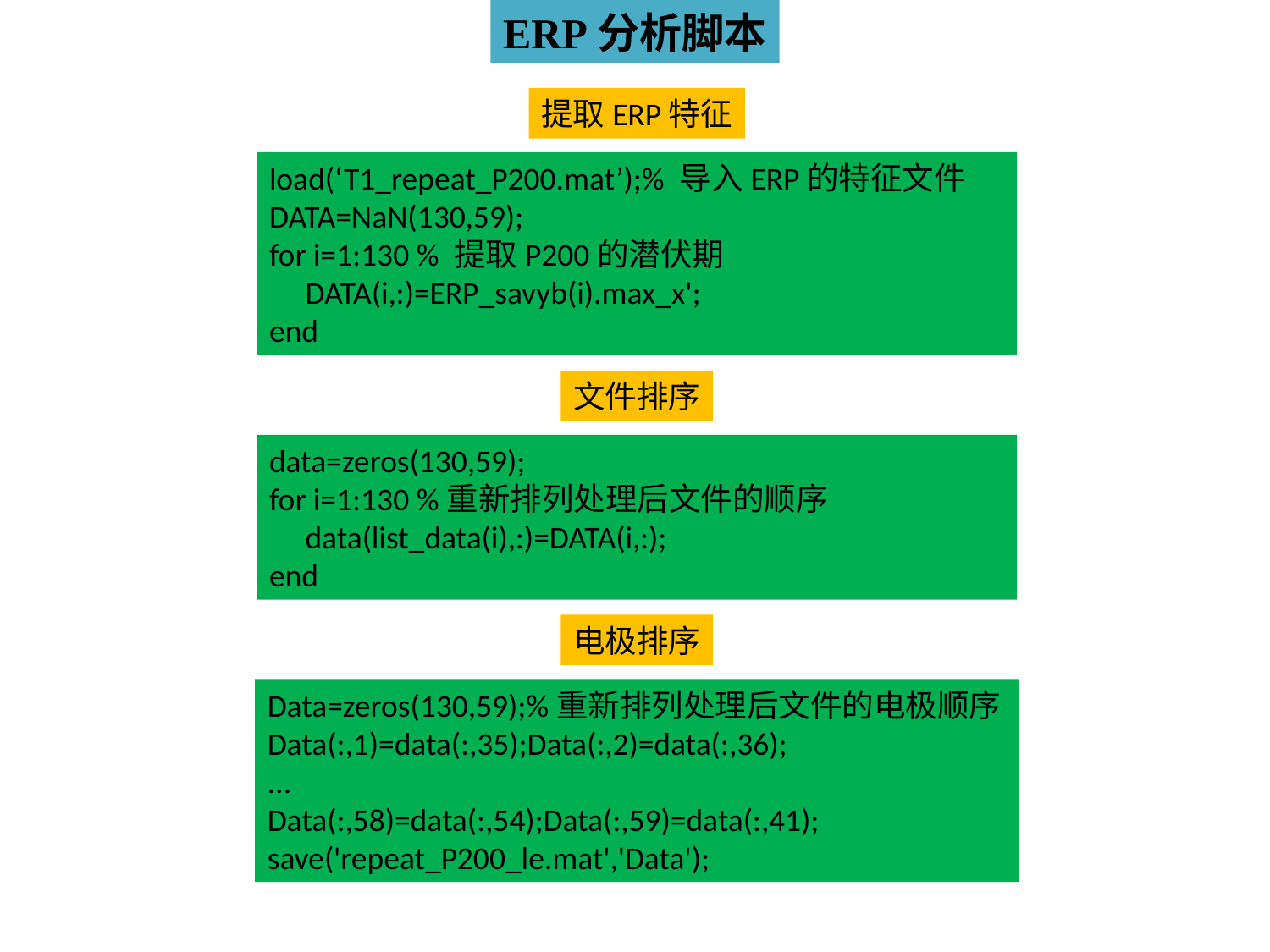

ERP分析脚本
提取ERP特征
load(‘T1_repeat_P200.mat’);% 导入ERP的特征文件
DATA=NaN(130,59);
for i=1:130 % 提取P200的潜伏期
     DATA(i,:)=ERP_savyb(i).max_x';
end
文件排序
data=zeros(130,59);
for i=1:130 %重新排列处理后文件的顺序
     data(list_data(i),:)=DATA(i,:);
end
电极排序
Data=zeros(130,59);%重新排列处理后文件的电极顺序
Data(:,1)=data(:,35);Data(:,2)=data(:,36);
...
Data(:,58)=data(:,54);Data(:,59)=data(:,41);
save('repeat_P200_le.mat','Data');